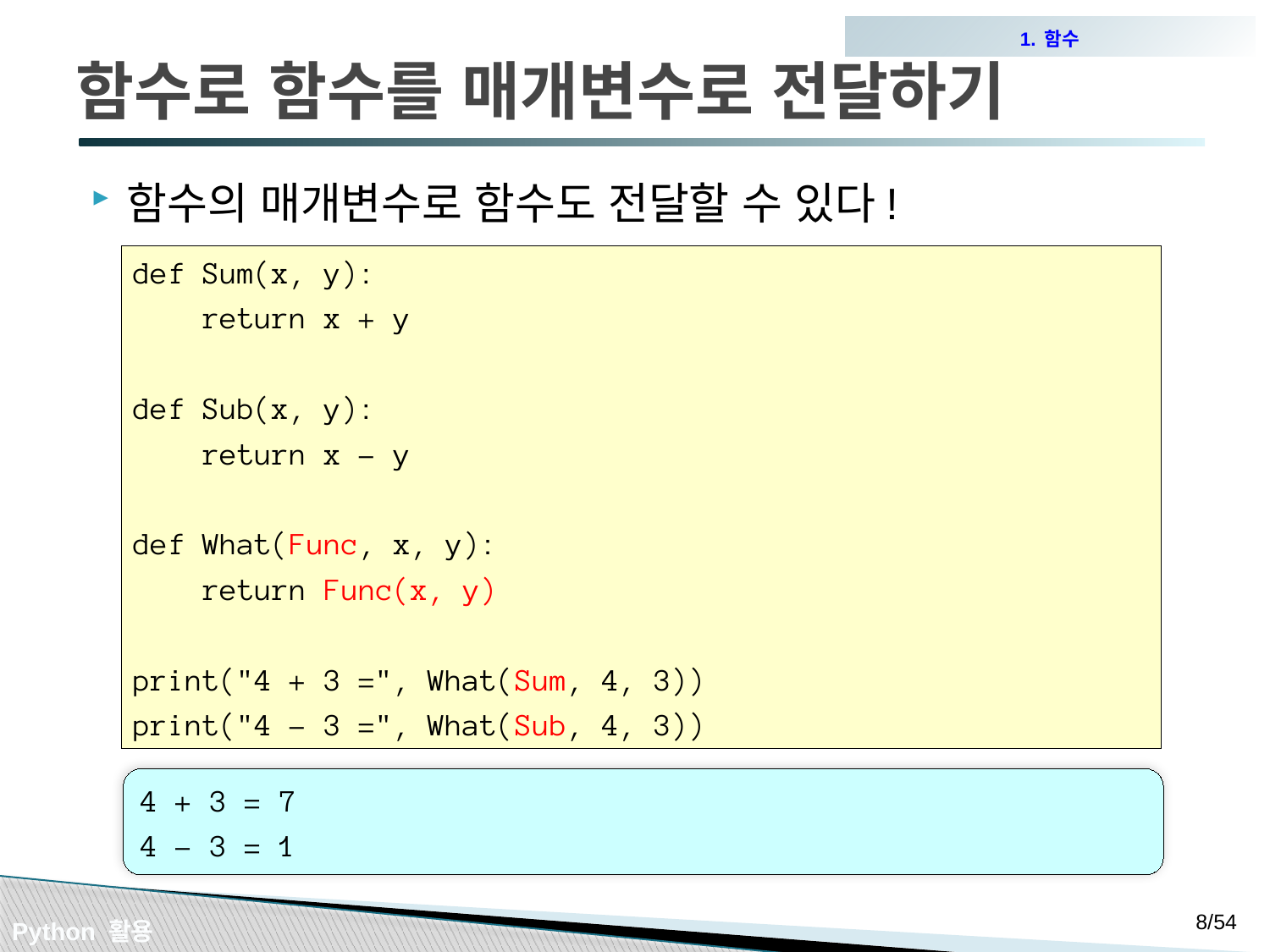

1. 함수
# 함수로 함수를 매개변수로 전달하기
함수의 매개변수로 함수도 전달할 수 있다!
def Sum(x, y):
    return x + y

def Sub(x, y):
    return x - y

def What(Func, x, y):
    return Func(x, y)

print("4 + 3 =", What(Sum, 4, 3))
print("4 - 3 =", What(Sub, 4, 3))
4 + 3 = 7
4 - 3 = 1
8